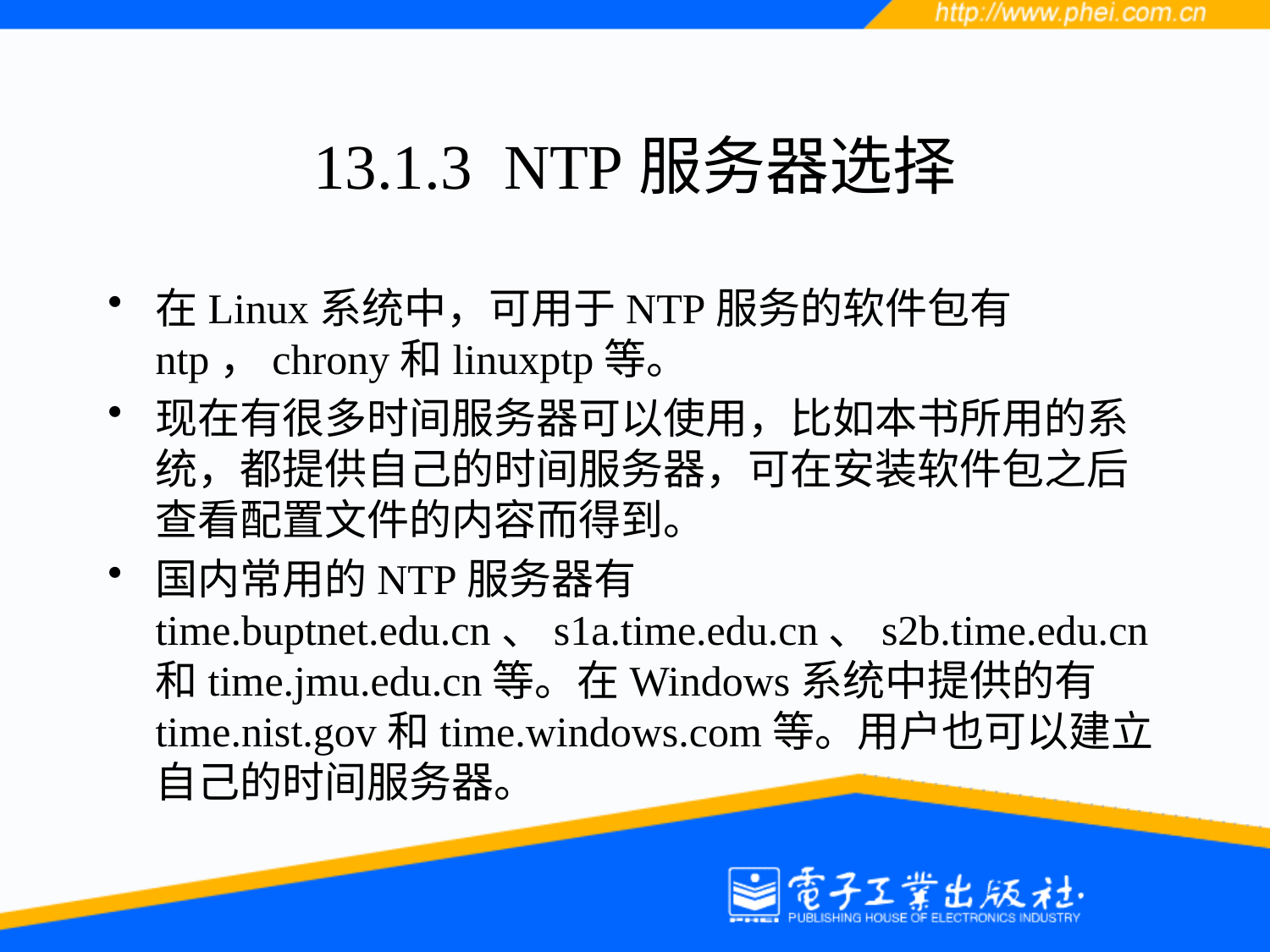

# 13.1.3  NTP服务器选择
在Linux系统中，可用于NTP服务的软件包有ntp，chrony和linuxptp等。
现在有很多时间服务器可以使用，比如本书所用的系统，都提供自己的时间服务器，可在安装软件包之后查看配置文件的内容而得到。
国内常用的NTP服务器有time.buptnet.edu.cn、s1a.time.edu.cn、s2b.time.edu.cn和time.jmu.edu.cn等。在Windows系统中提供的有time.nist.gov和time.windows.com等。用户也可以建立自己的时间服务器。